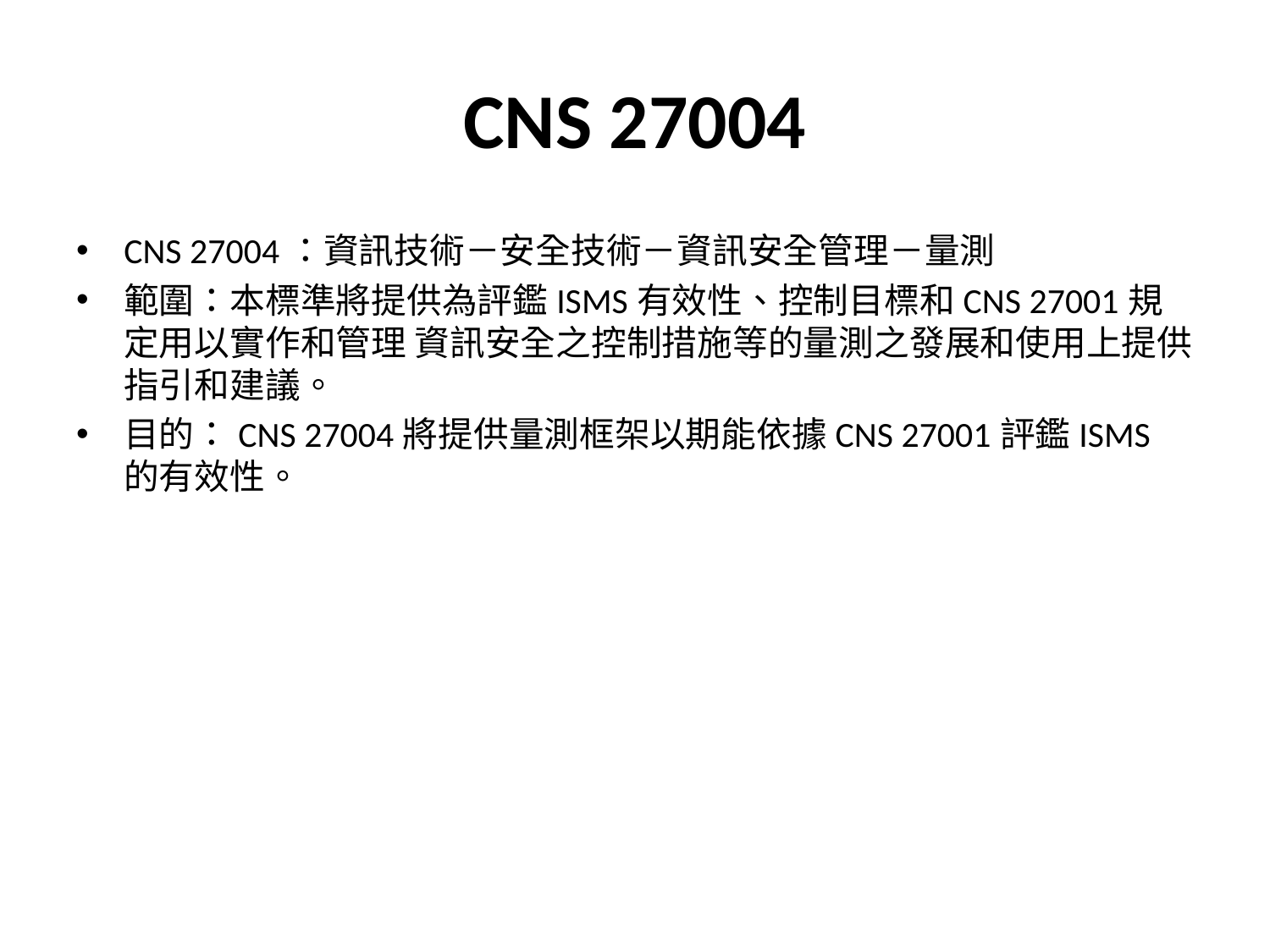

# CNS 27004
CNS 27004：資訊技術－安全技術－資訊安全管理－量測
範圍：本標準將提供為評鑑ISMS有效性、控制目標和CNS 27001規定用以實作和管理 資訊安全之控制措施等的量測之發展和使用上提供指引和建議。
目的：CNS 27004將提供量測框架以期能依據CNS 27001評鑑ISMS的有效性。